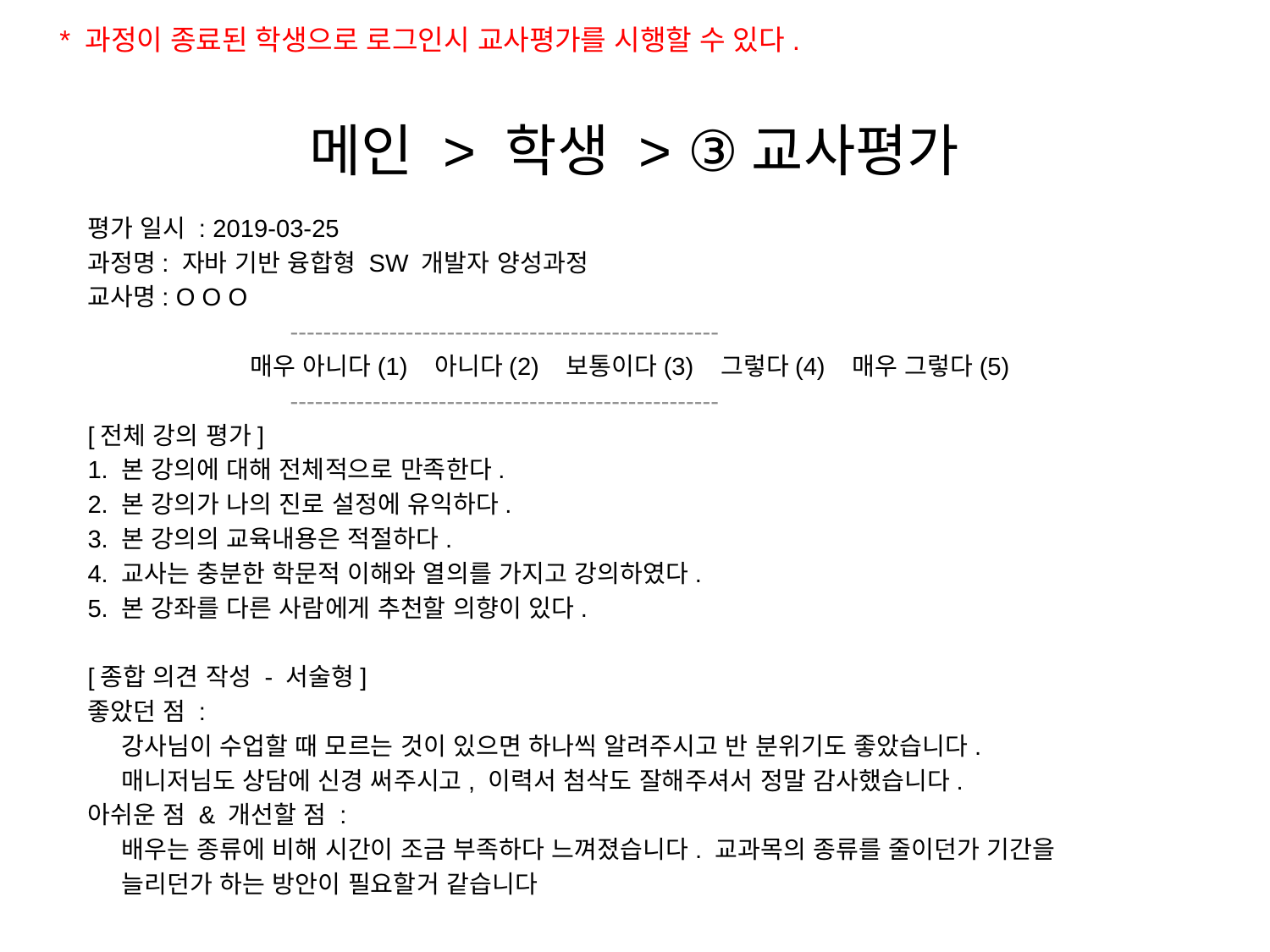

* 과정이 종료된 학생으로 로그인시 교사평가를 시행할 수 있다.
# 메인 > 학생 > ③교사평가
평가 일시 : 2019-03-25
과정명: 자바 기반 융합형 SW 개발자 양성과정
교사명: O O O
                             ----------------------------------------------------
매우 아니다(1)   아니다(2)   보통이다(3)   그렇다(4)   매우 그렇다(5)
                             ----------------------------------------------------
[전체 강의 평가]
1. 본 강의에 대해 전체적으로 만족한다.
2. 본 강의가 나의 진로 설정에 유익하다.
3. 본 강의의 교육내용은 적절하다.
4. 교사는 충분한 학문적 이해와 열의를 가지고 강의하였다.
5. 본 강좌를 다른 사람에게 추천할 의향이 있다.

[종합 의견 작성 - 서술형]
좋았던 점 :
    강사님이 수업할 때 모르는 것이 있으면 하나씩 알려주시고 반 분위기도 좋았습니다.
    매니저님도 상담에 신경 써주시고, 이력서 첨삭도 잘해주셔서 정말 감사했습니다.
아쉬운 점 & 개선할 점 :
    배우는 종류에 비해 시간이 조금 부족하다 느껴졌습니다. 교과목의 종류를 줄이던가 기간을
    늘리던가 하는 방안이 필요할거 같습니다